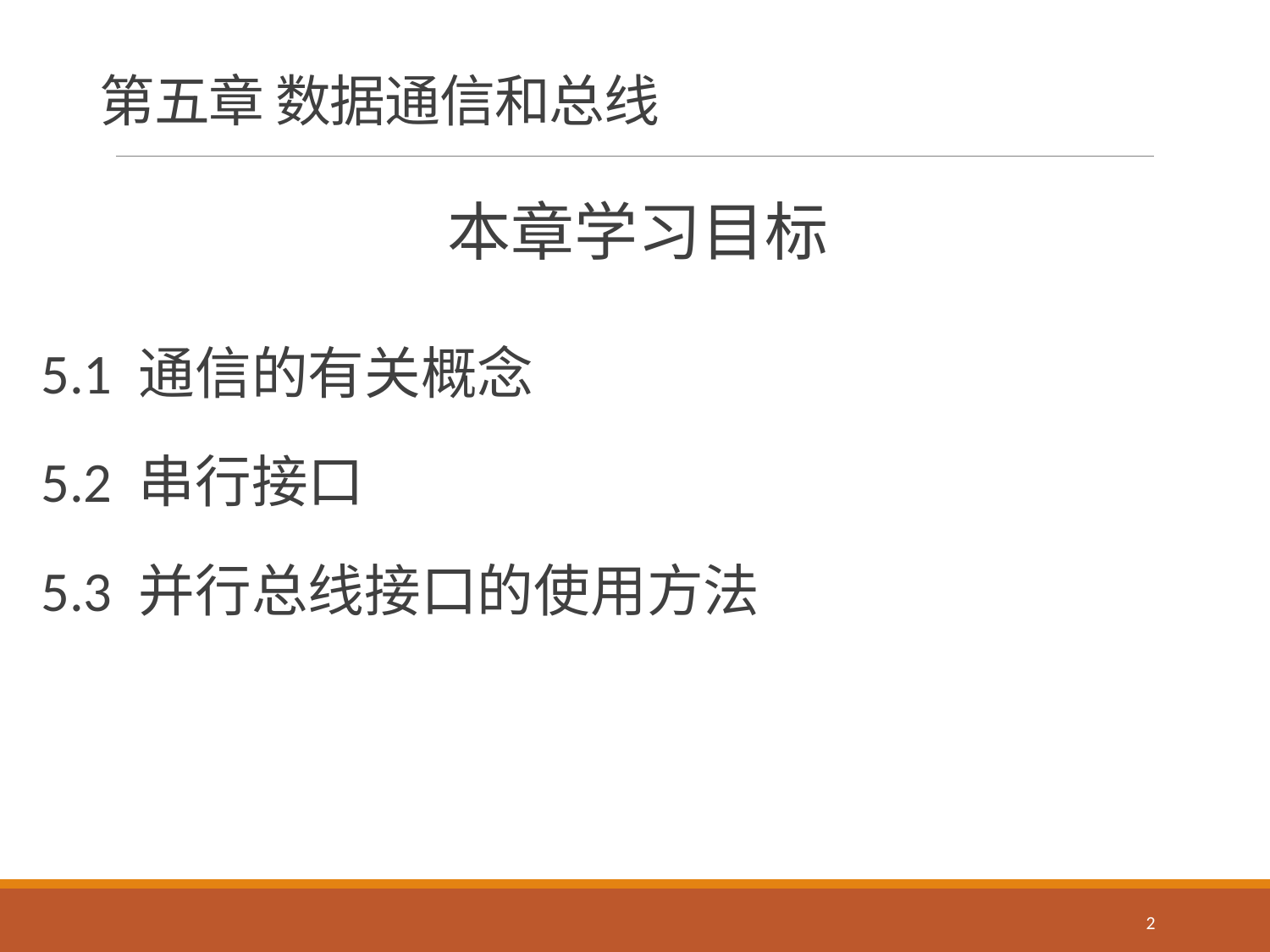

# 第五章 数据通信和总线
本章学习目标
5.1 通信的有关概念
5.2 串行接口
5.3 并行总线接口的使用方法
2